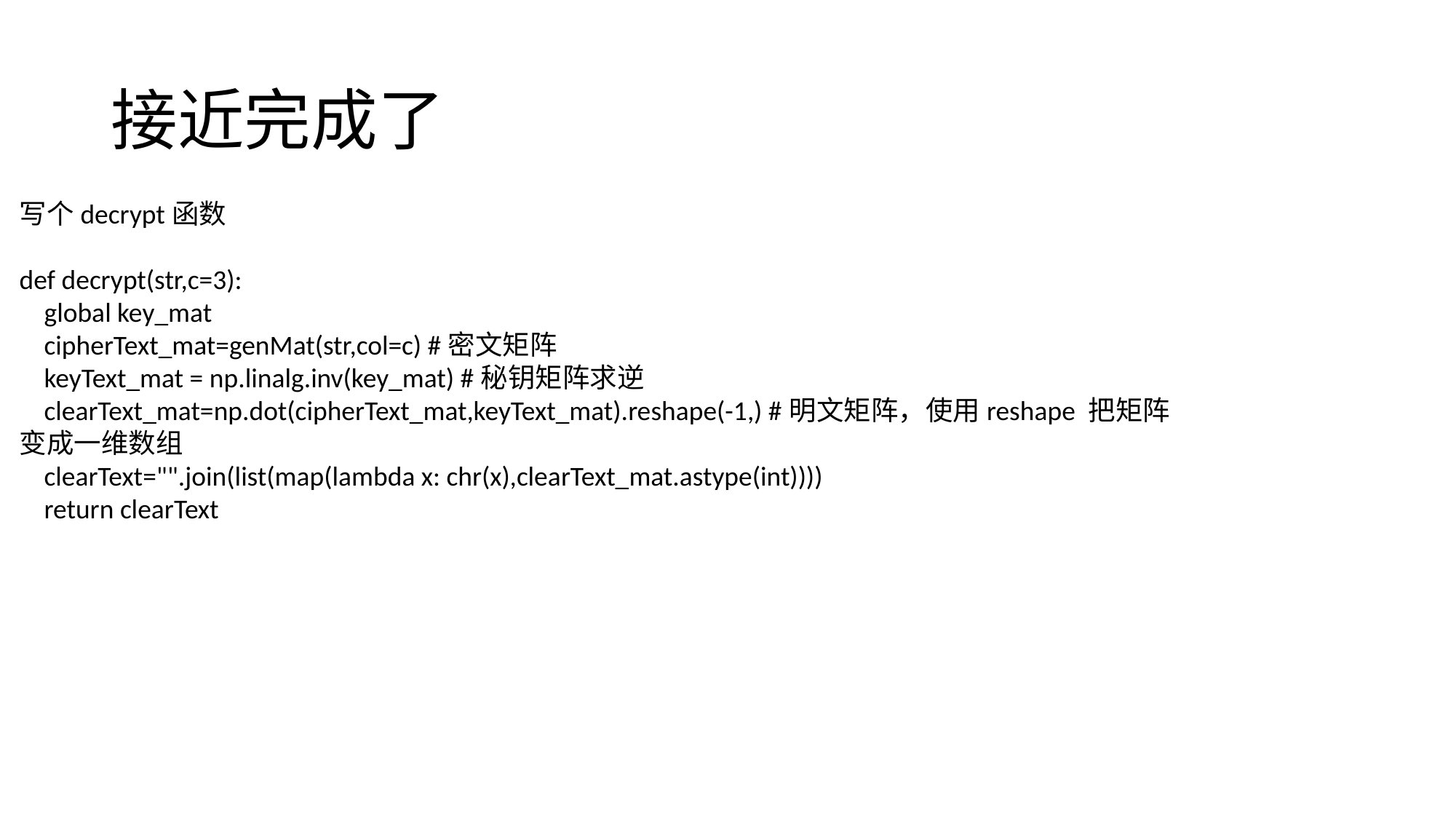

# 接近完成了
写个decrypt函数

def decrypt(str,c=3):
    global key_mat
    cipherText_mat=genMat(str,col=c) #密文矩阵
    keyText_mat = np.linalg.inv(key_mat) #秘钥矩阵求逆
    clearText_mat=np.dot(cipherText_mat,keyText_mat).reshape(-1,) #明文矩阵，使用reshape 把矩阵变成一维数组
    clearText="".join(list(map(lambda x: chr(x),clearText_mat.astype(int))))
    return clearText